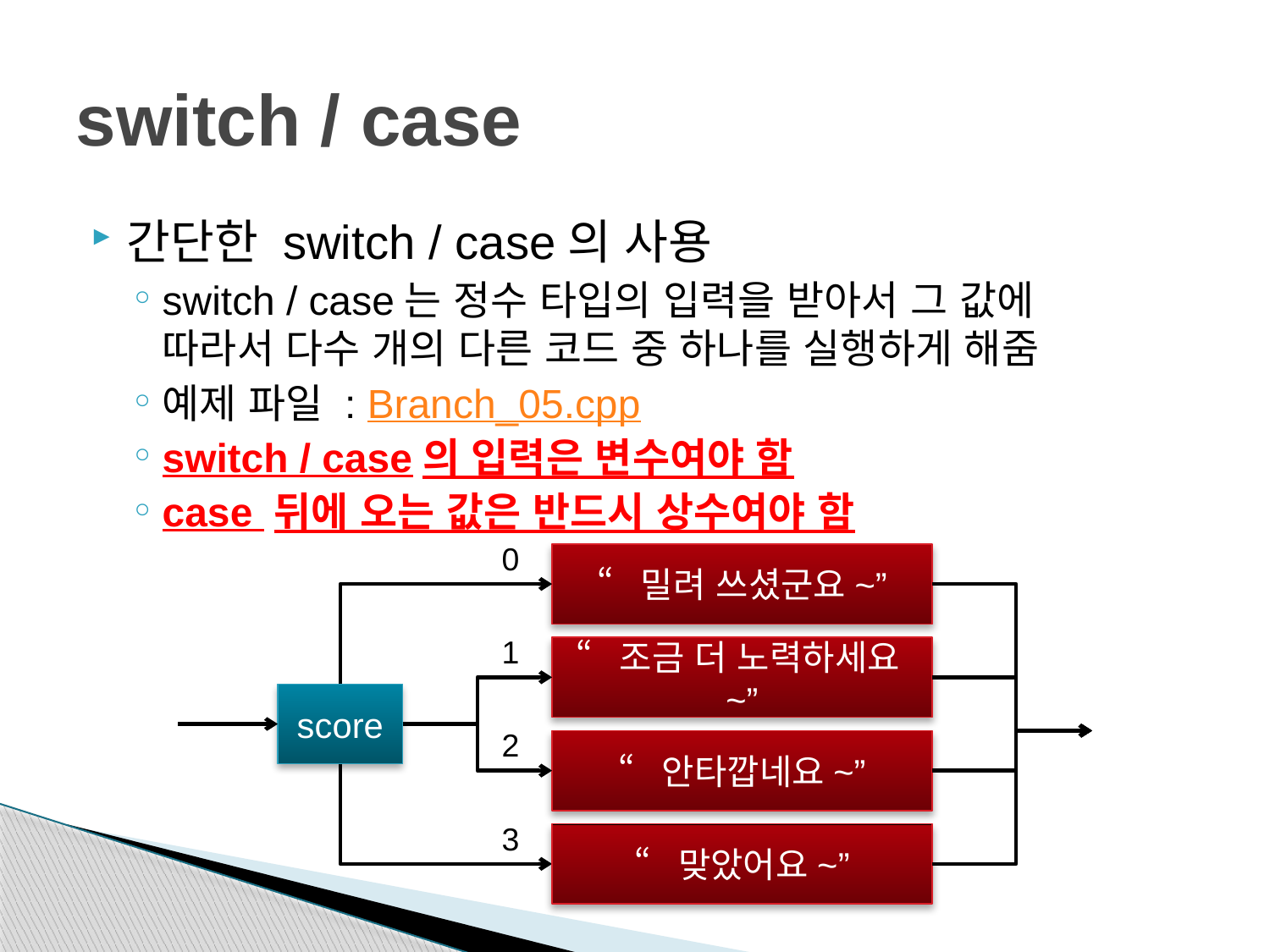

# switch / case
간단한 switch / case의 사용
switch / case는 정수 타입의 입력을 받아서 그 값에
따라서 다수 개의 다른 코드 중 하나를 실행하게 해줌
예제 파일 : Branch_05.cpp
switch / case의 입력은 변수여야 함
case 뒤에 오는 값은 반드시 상수여야 함
0
“밀려 쓰셨군요~”
1
“조금 더 노력하세요~”
score
2
“안타깝네요~”
3
“맞았어요~”